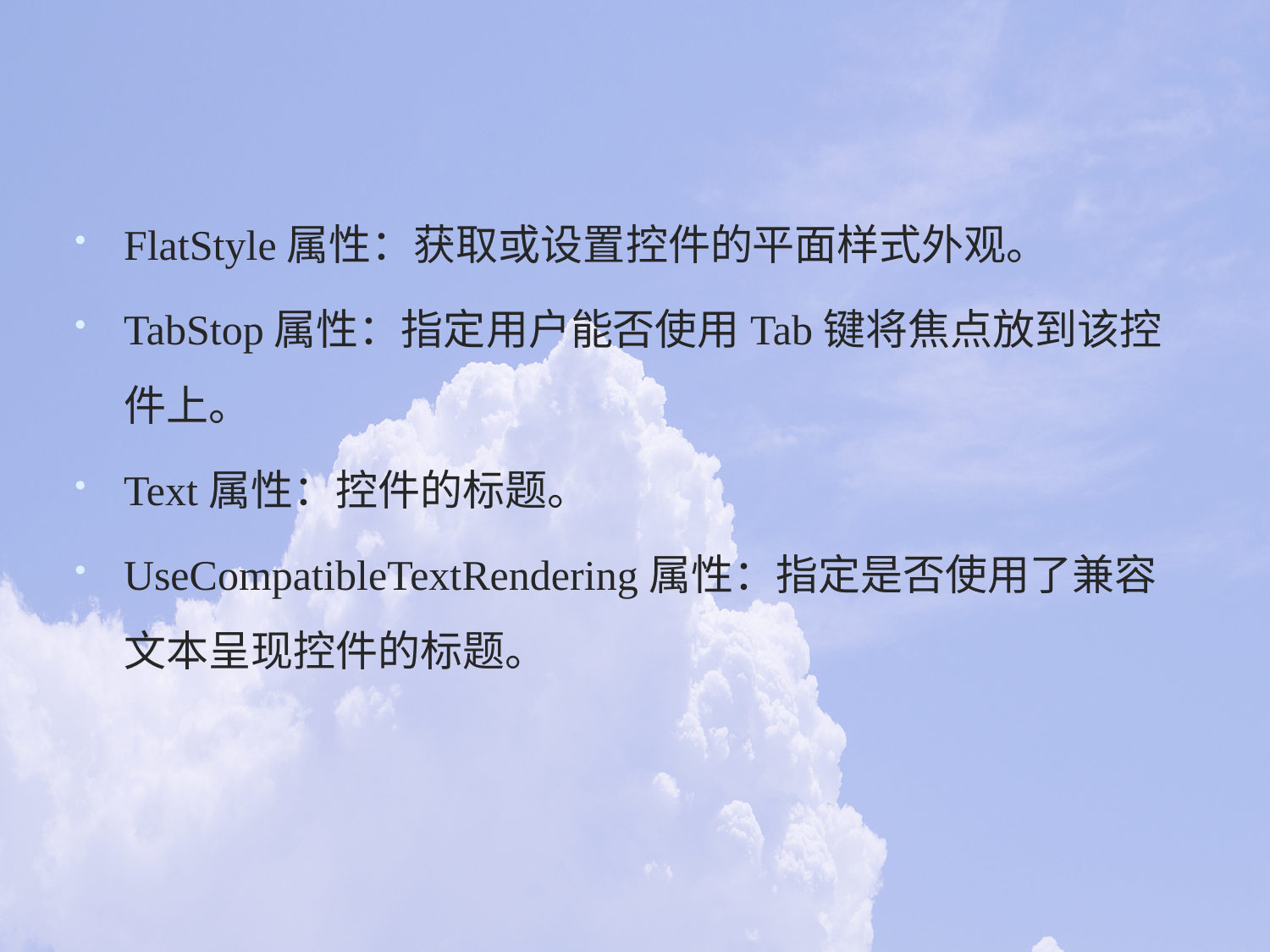

#
FlatStyle属性：获取或设置控件的平面样式外观。
TabStop属性：指定用户能否使用Tab键将焦点放到该控件上。
Text属性：控件的标题。
UseCompatibleTextRendering属性：指定是否使用了兼容文本呈现控件的标题。